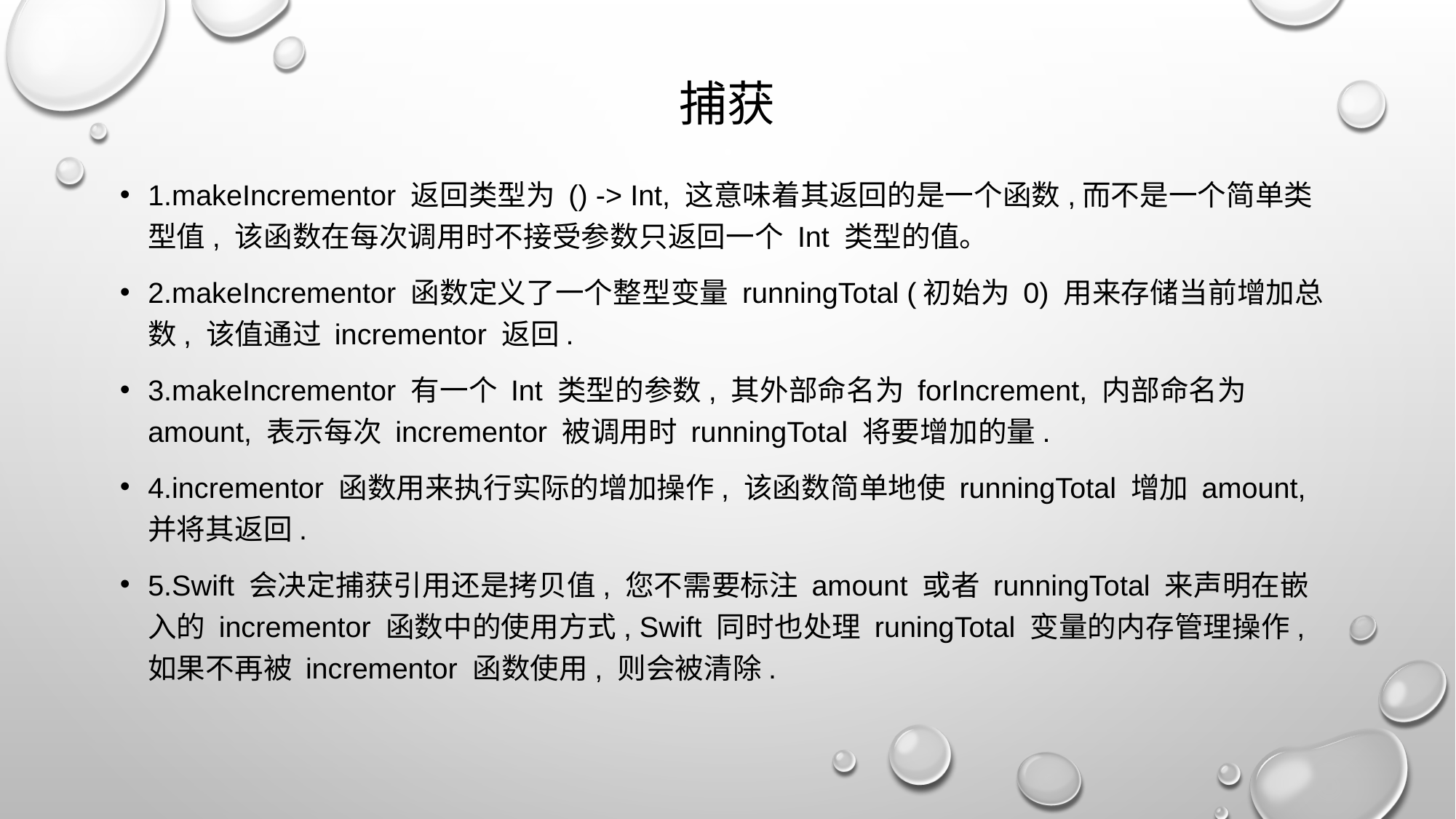

# 捕获
1.makeIncrementor 返回类型为 () -> Int, 这意味着其返回的是一个函数,而不是一个简单类型值, 该函数在每次调用时不接受参数只返回一个 Int 类型的值。
2.makeIncrementor 函数定义了一个整型变量 runningTotal (初始为 0) 用来存储当前增加总数, 该值通过 incrementor 返回.
3.makeIncrementor 有一个 Int 类型的参数, 其外部命名为 forIncrement, 内部命名为 amount, 表示每次 incrementor 被调用时 runningTotal 将要增加的量.
4.incrementor 函数用来执行实际的增加操作, 该函数简单地使 runningTotal 增加 amount, 并将其返回.
5.Swift 会决定捕获引用还是拷贝值, 您不需要标注 amount 或者 runningTotal 来声明在嵌入的 incrementor 函数中的使用方式, Swift 同时也处理 runingTotal 变量的内存管理操作, 如果不再被 incrementor 函数使用, 则会被清除.